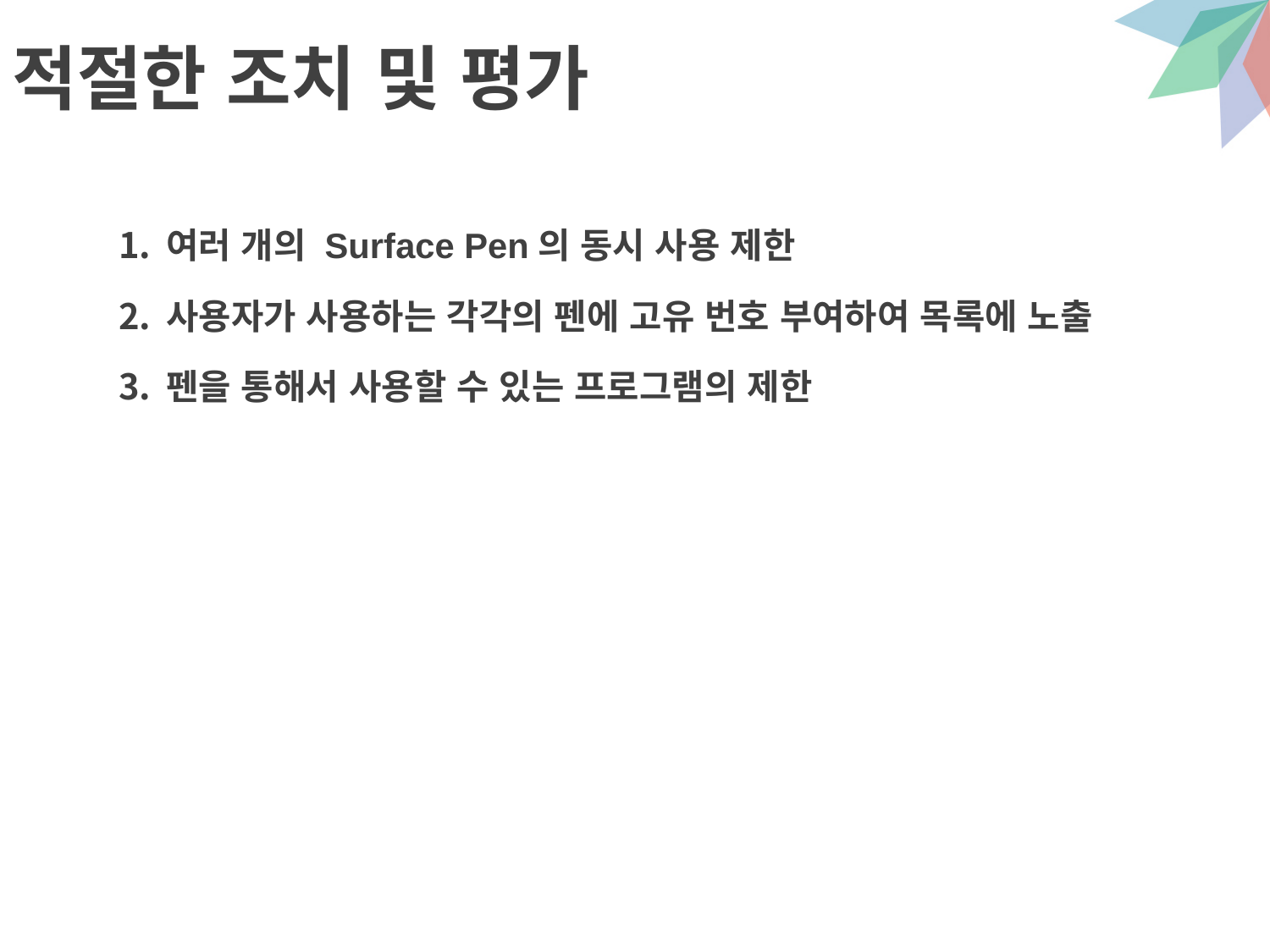

# 적절한 조치 및 평가
여러 개의 Surface Pen의 동시 사용 제한
사용자가 사용하는 각각의 펜에 고유 번호 부여하여 목록에 노출
펜을 통해서 사용할 수 있는 프로그램의 제한